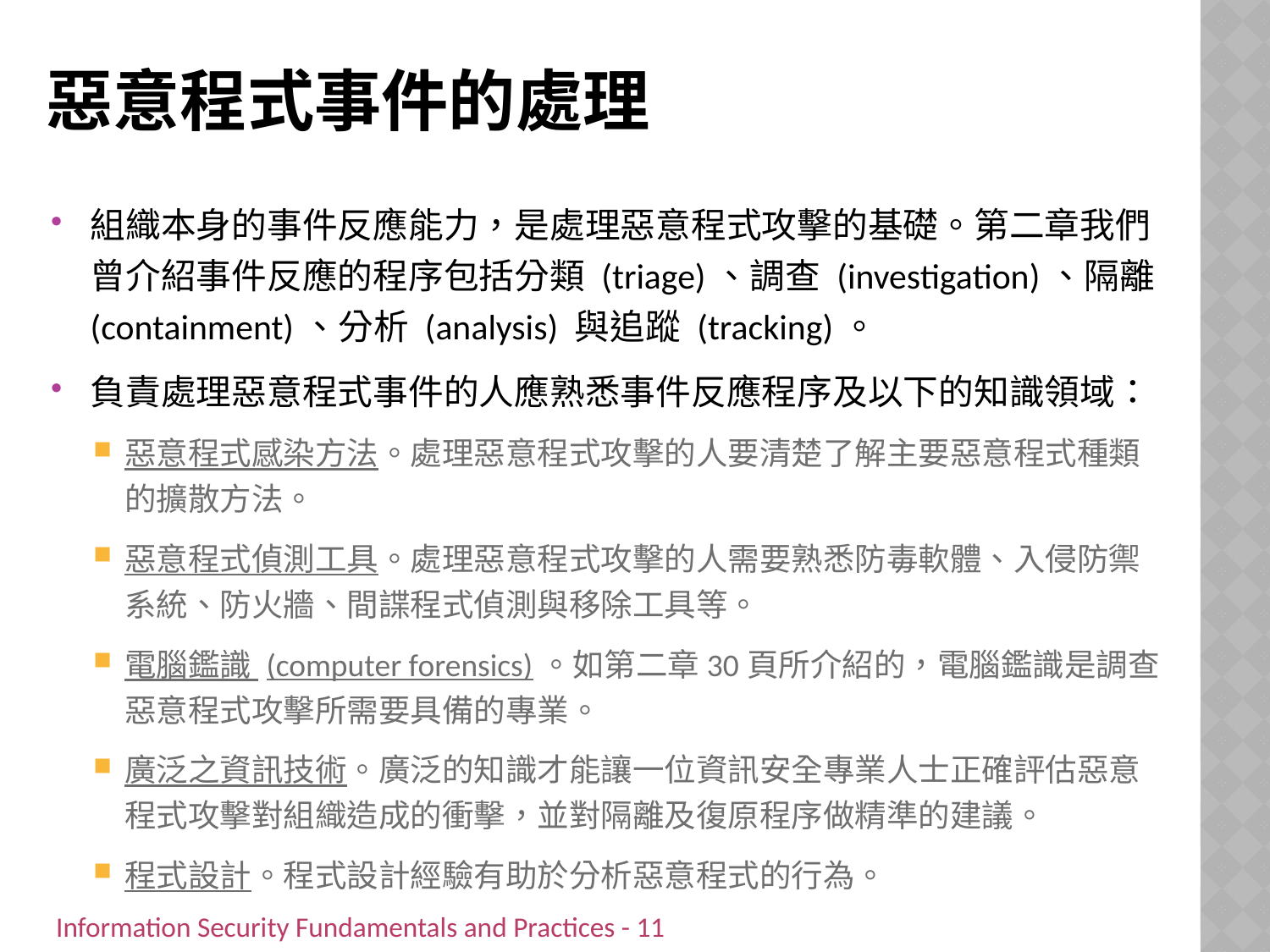

# 惡意程式事件的處理
組織本身的事件反應能力，是處理惡意程式攻擊的基礎。第二章我們曾介紹事件反應的程序包括分類 (triage)、調查 (investigation)、隔離 (containment)、分析 (analysis) 與追蹤 (tracking)。
負責處理惡意程式事件的人應熟悉事件反應程序及以下的知識領域：
惡意程式感染方法。處理惡意程式攻擊的人要清楚了解主要惡意程式種類的擴散方法。
惡意程式偵測工具。處理惡意程式攻擊的人需要熟悉防毒軟體、入侵防禦系統、防火牆、間諜程式偵測與移除工具等。
電腦鑑識 (computer forensics)。如第二章30頁所介紹的，電腦鑑識是調查惡意程式攻擊所需要具備的專業。
廣泛之資訊技術。廣泛的知識才能讓一位資訊安全專業人士正確評估惡意程式攻擊對組織造成的衝擊，並對隔離及復原程序做精準的建議。
程式設計。程式設計經驗有助於分析惡意程式的行為。